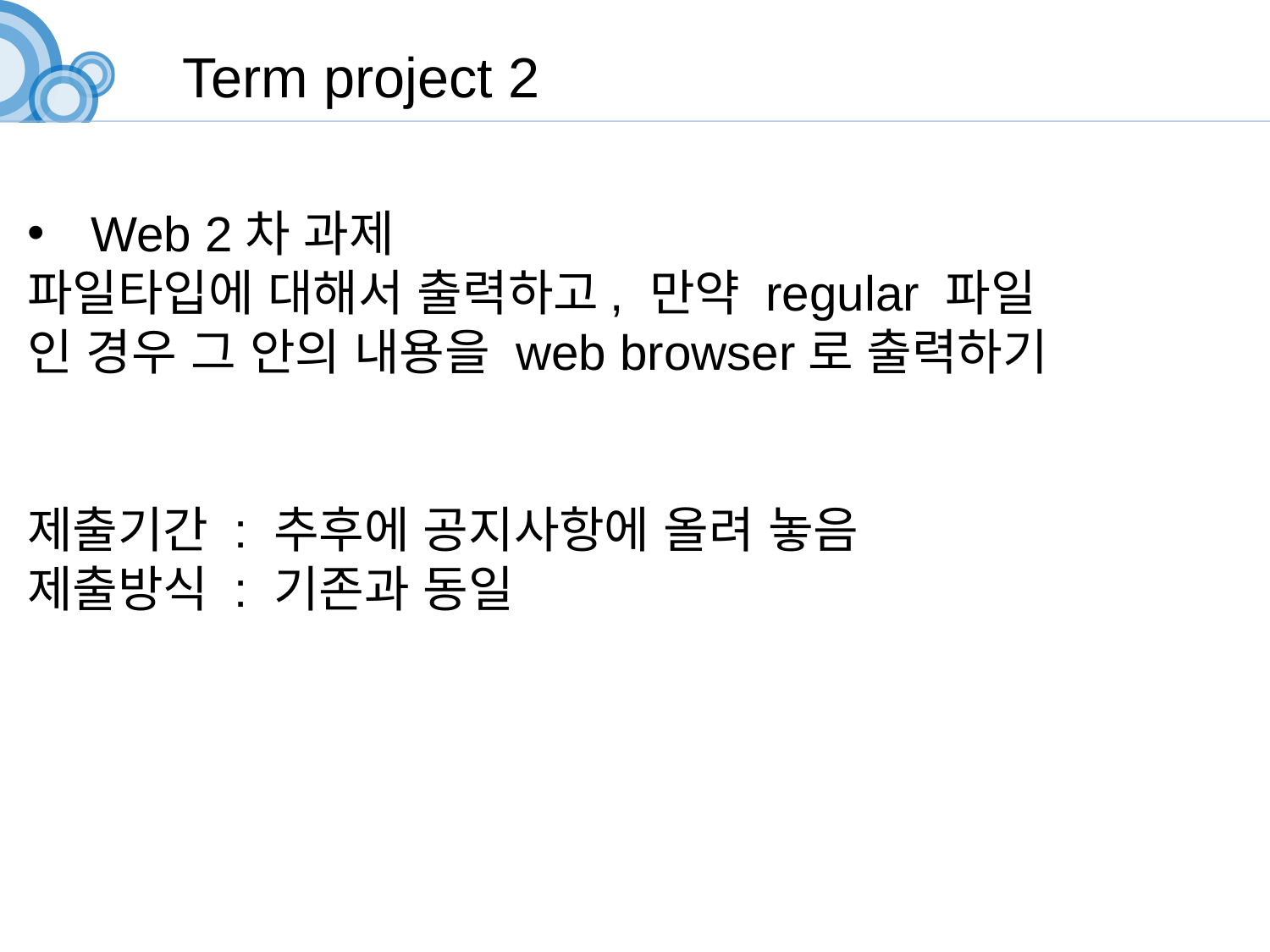

Term project 2
Web 2차 과제
파일타입에 대해서 출력하고, 만약 regular 파일
인 경우 그 안의 내용을 web browser로 출력하기

제출기간 : 추후에 공지사항에 올려 놓음
제출방식 : 기존과 동일